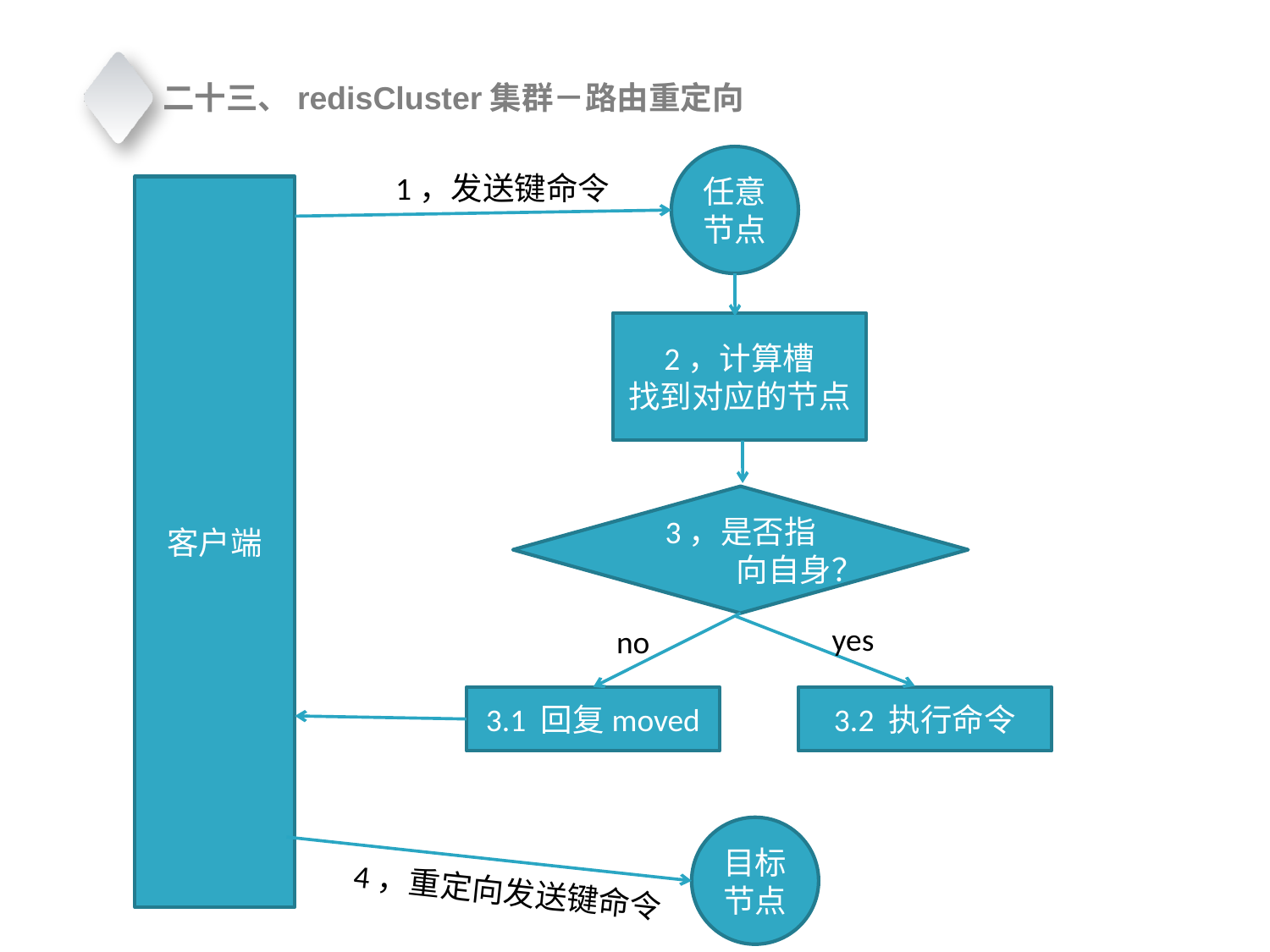

二十三、redisCluster集群－路由重定向
任意节点
1，发送键命令
客户端
2，计算槽
找到对应的节点
3，是否指
           向自身？
yes
no
3.1 回复moved
3.2 执行命令
目标节点
4，重定向发送键命令